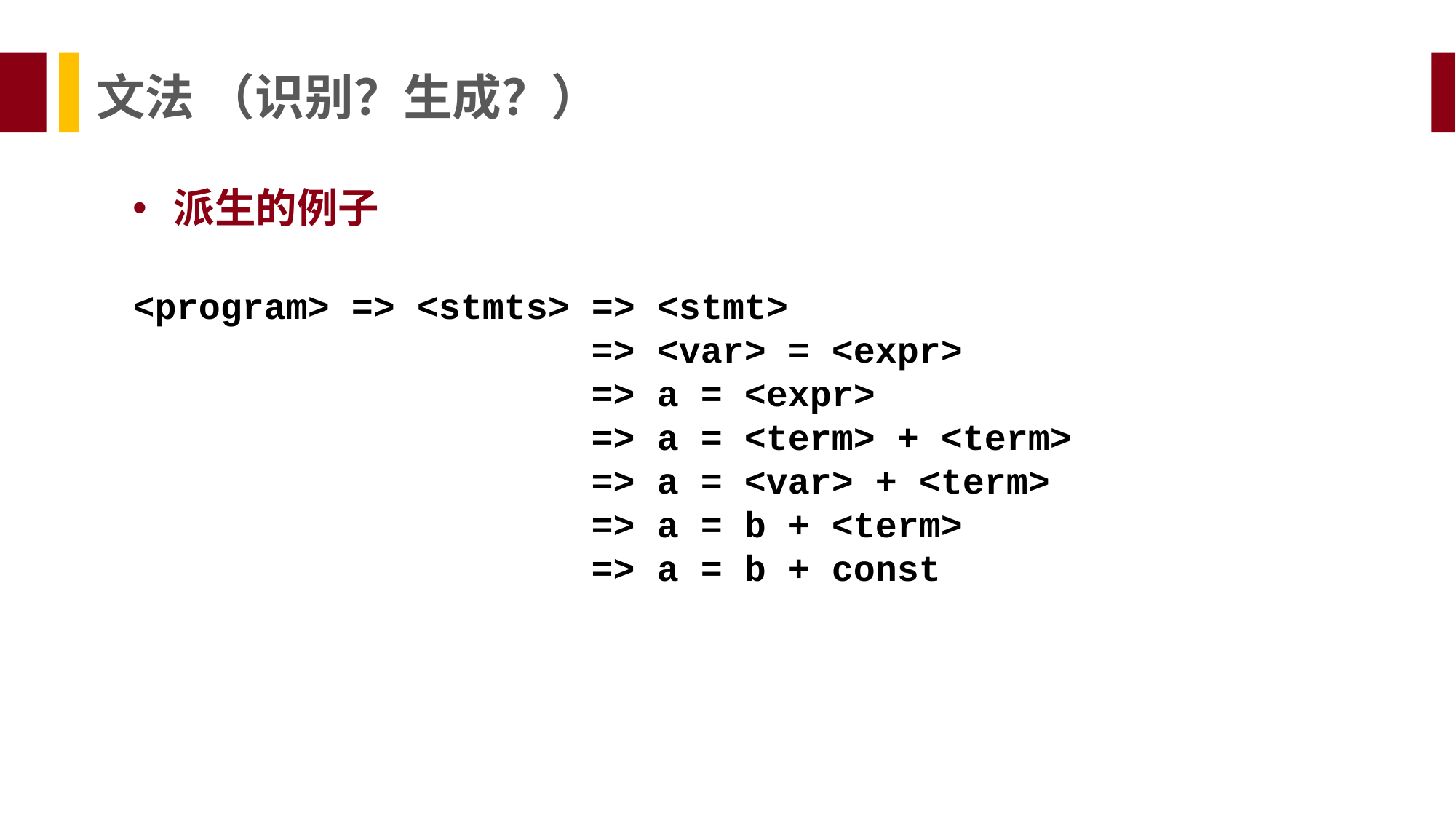

文法 （识别？生成？）

派生的例子

<program> => <stmts> => <stmt>
                     => <var> = <expr>
				 => a = <expr>
                     => a = <term> + <term>
                     => a = <var> + <term>
                     => a = b + <term>
                     => a = b + const